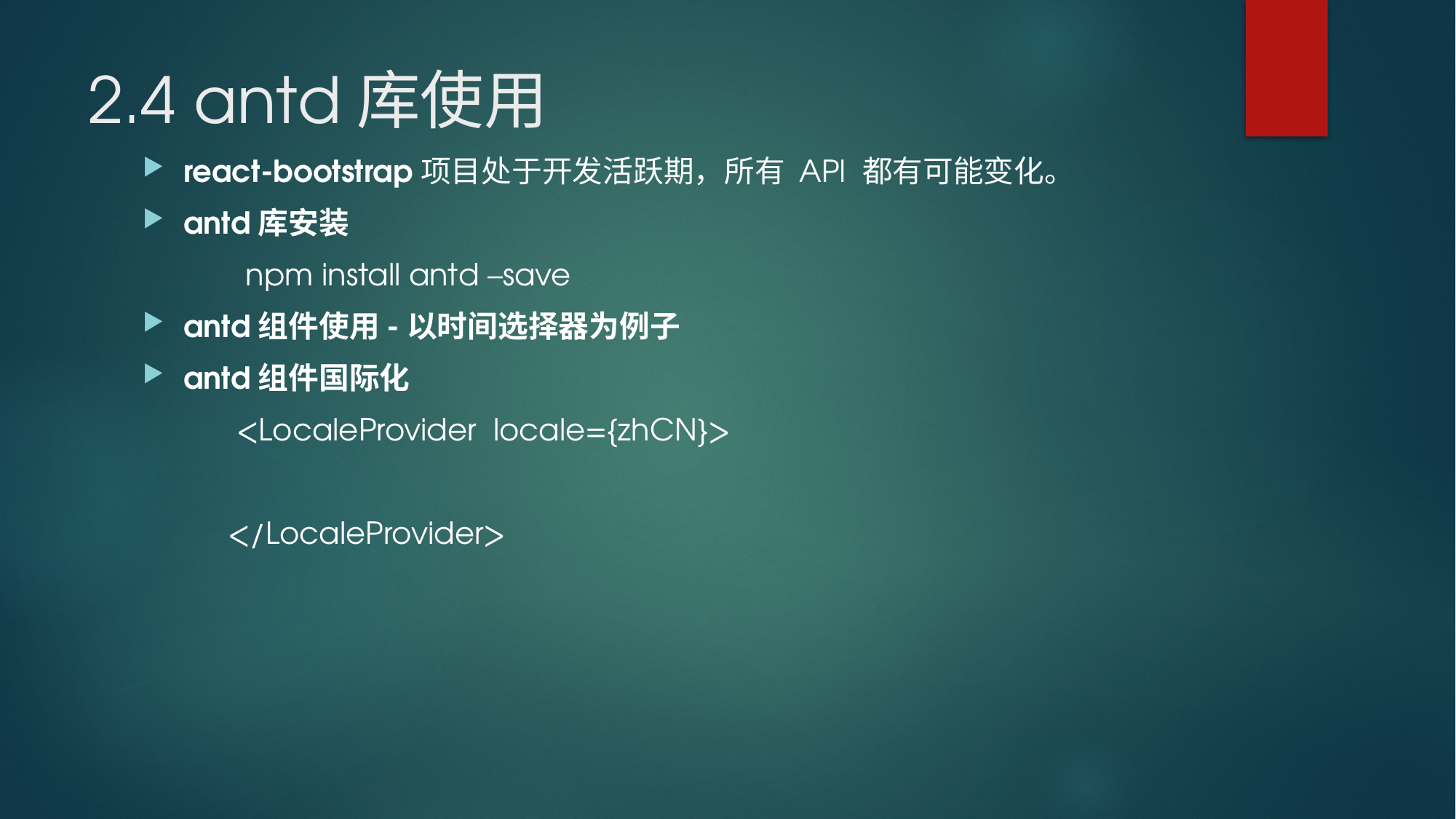

# 2.4 antd库使用
react-bootstrap项目处于开发活跃期，所有 API 都有可能变化。
antd库安装
            npm install antd –save
antd组件使用-以时间选择器为例子
antd组件国际化
           <LocaleProvider  locale={zhCN}>

          </LocaleProvider>